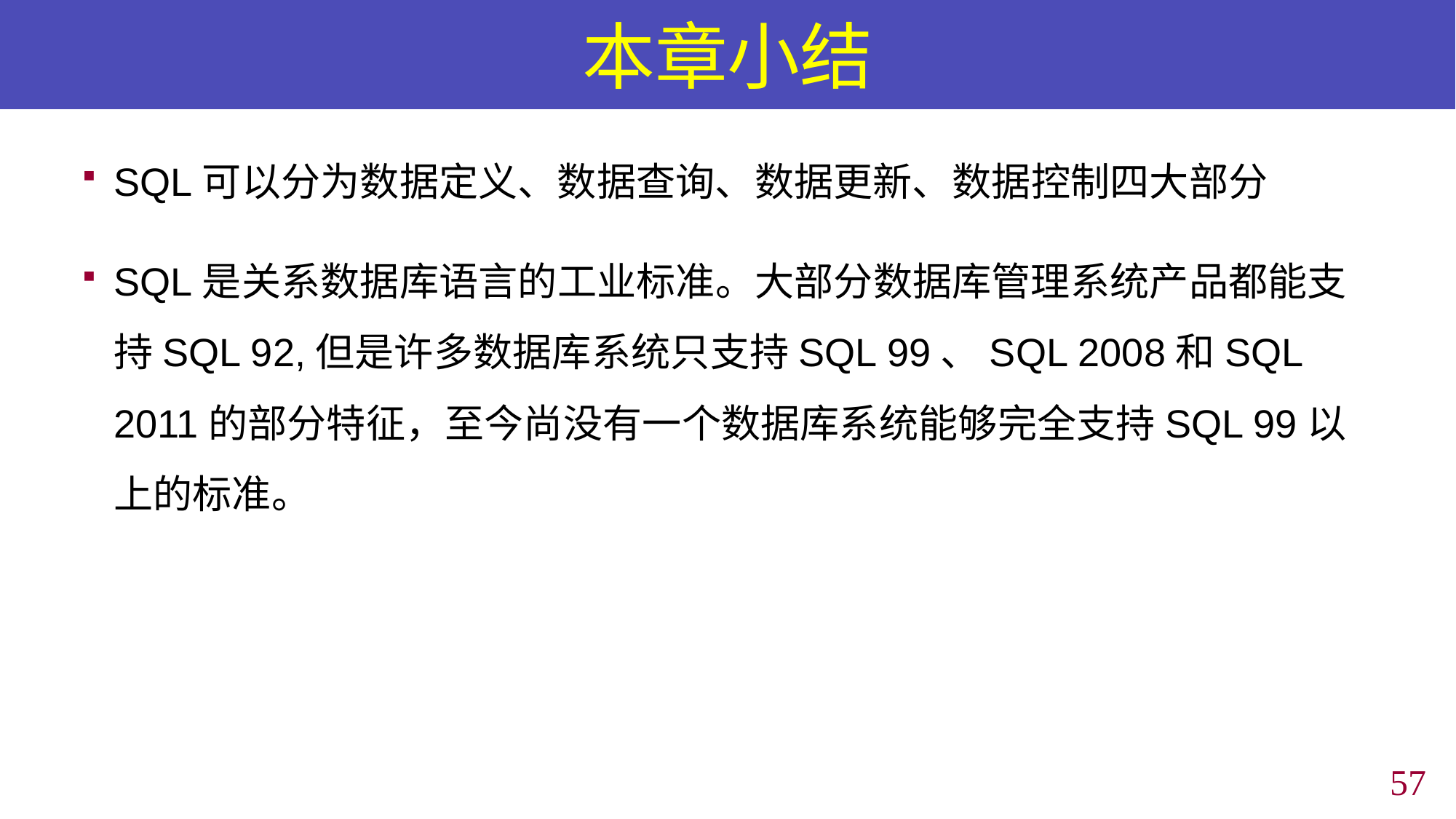

# 本章小结
SQL可以分为数据定义、数据查询、数据更新、数据控制四大部分

SQL是关系数据库语言的工业标准。大部分数据库管理系统产品都能支持SQL 92,但是许多数据库系统只支持SQL 99、SQL 2008和SQL 2011的部分特征，至今尚没有一个数据库系统能够完全支持SQL 99以上的标准。
57